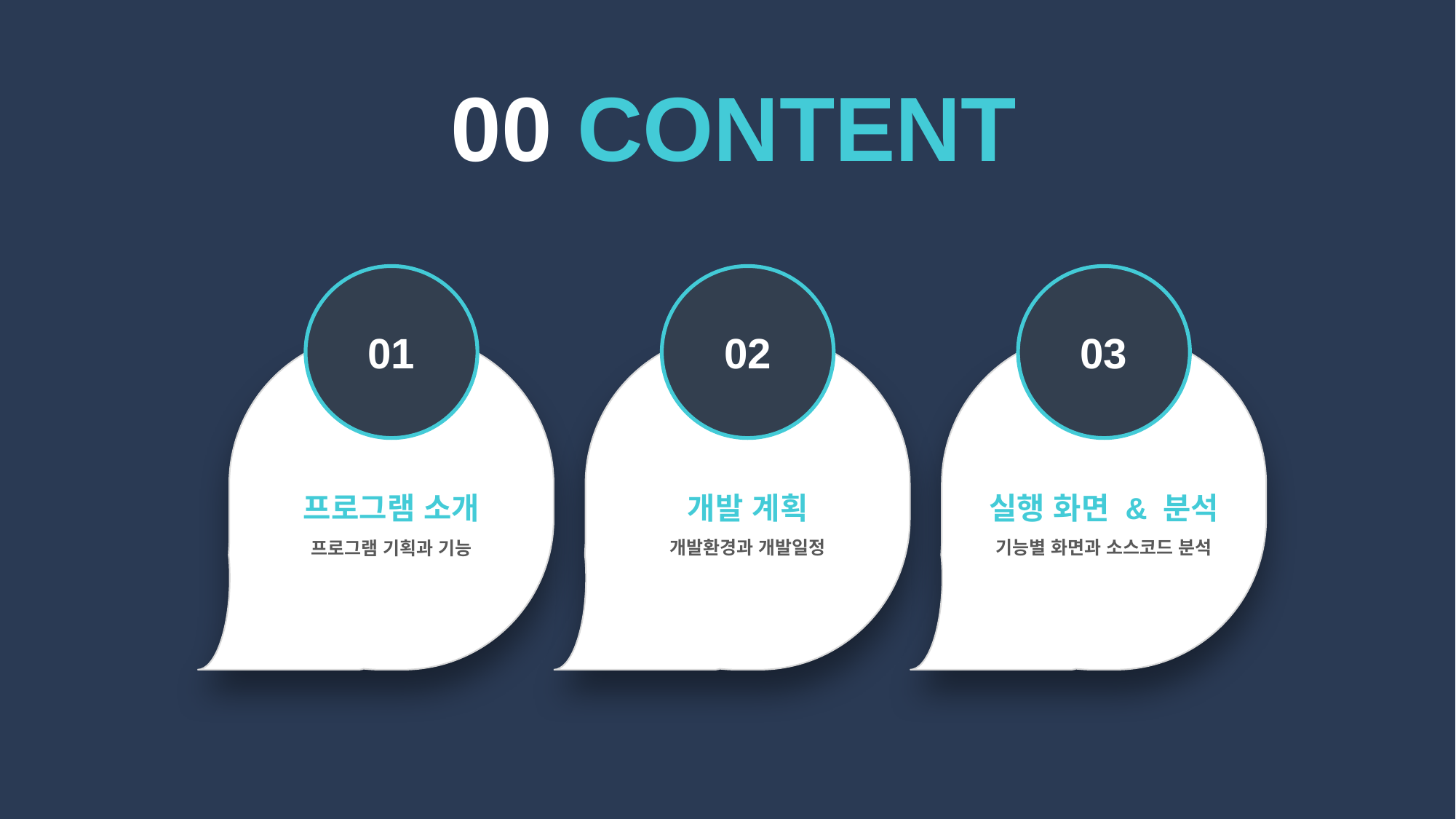

00 CONTENT
01
02
03

프로그램 소개
프로그램 기획과 기능

개발 계획
개발환경과 개발일정
실행 화면 & 분석
기능별 화면과 소스코드 분석